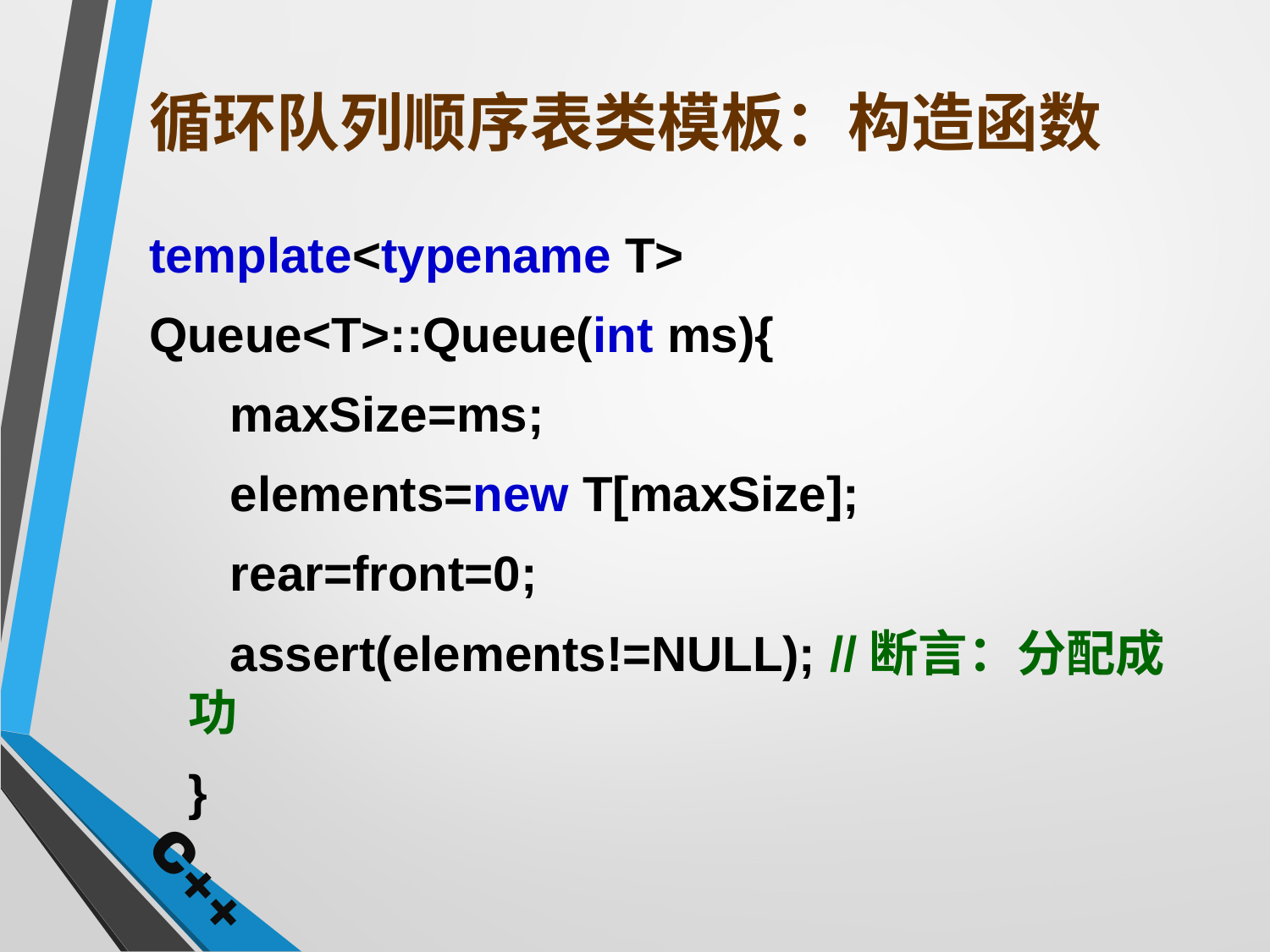

# 循环队列顺序表类模板：构造函数
template<typename T>
Queue<T>::Queue(int ms){
	   maxSize=ms;
	   elements=new T[maxSize];
	   rear=front=0;
	   assert(elements!=NULL); //断言：分配成功
	}